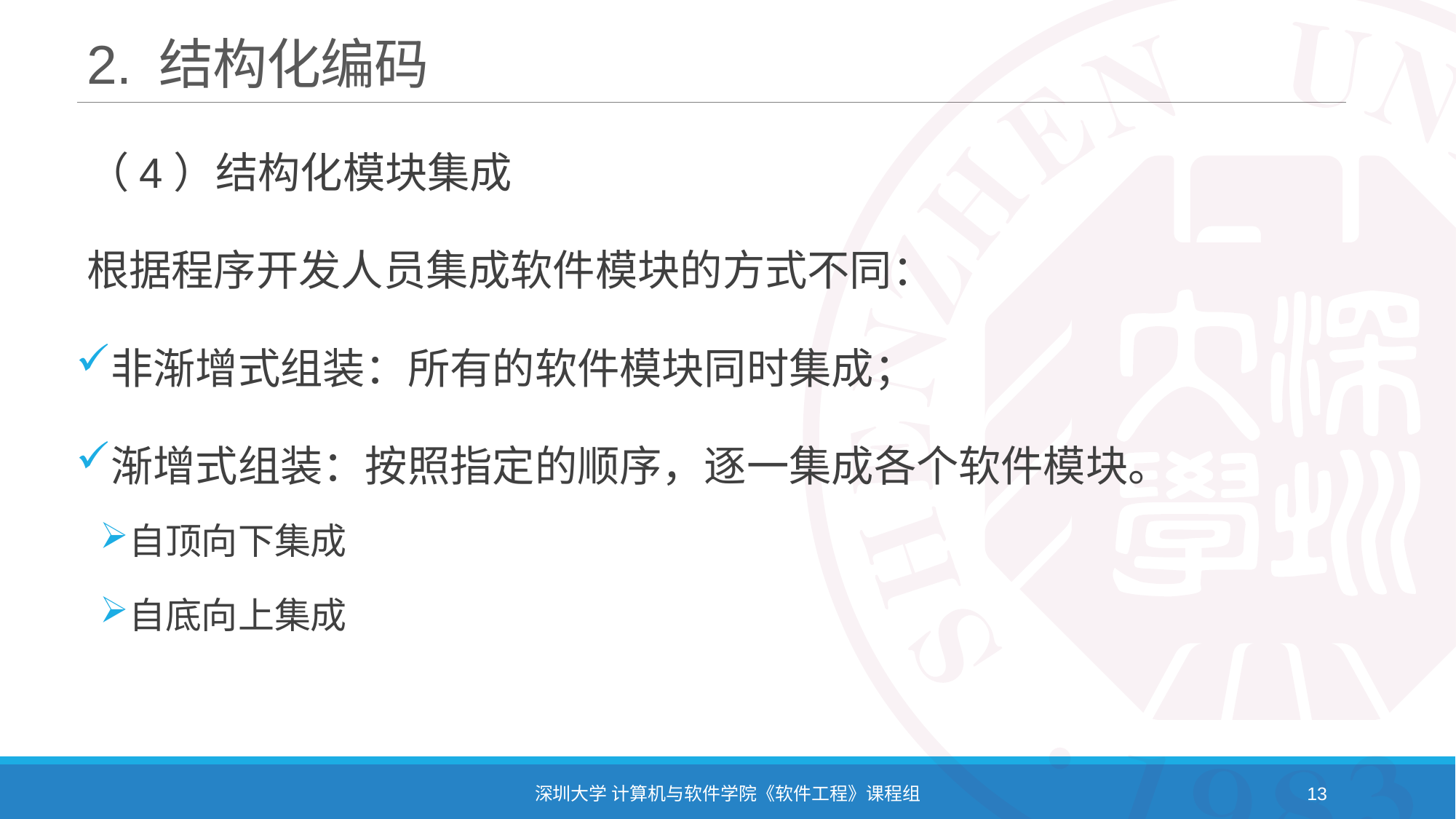

# 2. 结构化编码
（4）结构化模块集成
根据程序开发人员集成软件模块的方式不同：
非渐增式组装：所有的软件模块同时集成；
渐增式组装：按照指定的顺序，逐一集成各个软件模块。
自顶向下集成
自底向上集成

深圳大学 计算机与软件学院《软件工程》课程组
13